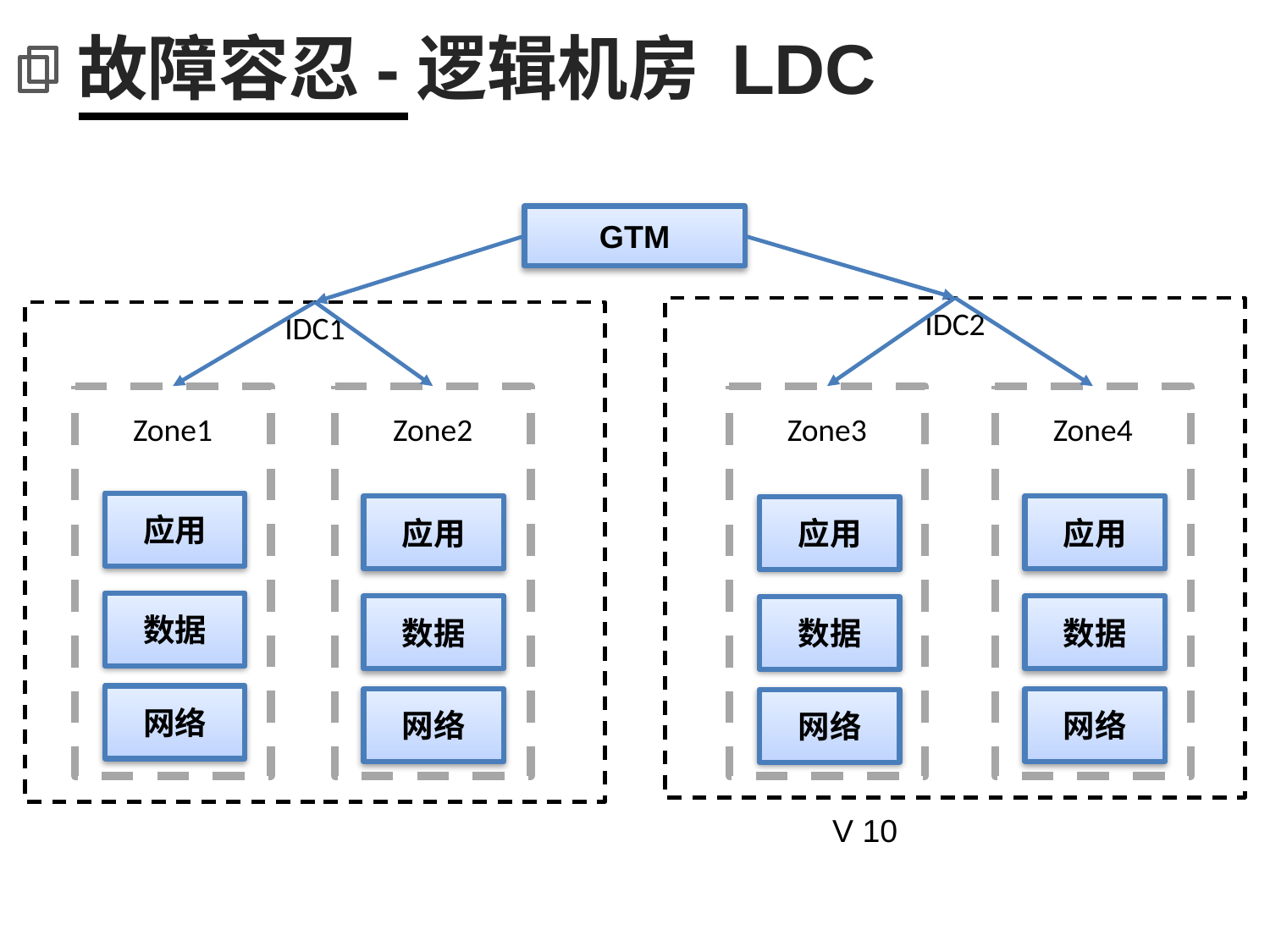

# 故障容忍-逻辑机房 LDC
GTM
IDC2
IDC1
Zone1

Zone2

Zone3

Zone4

应用
应用
应用
应用
数据
数据
数据
数据
网络
网络
网络
网络
V 10